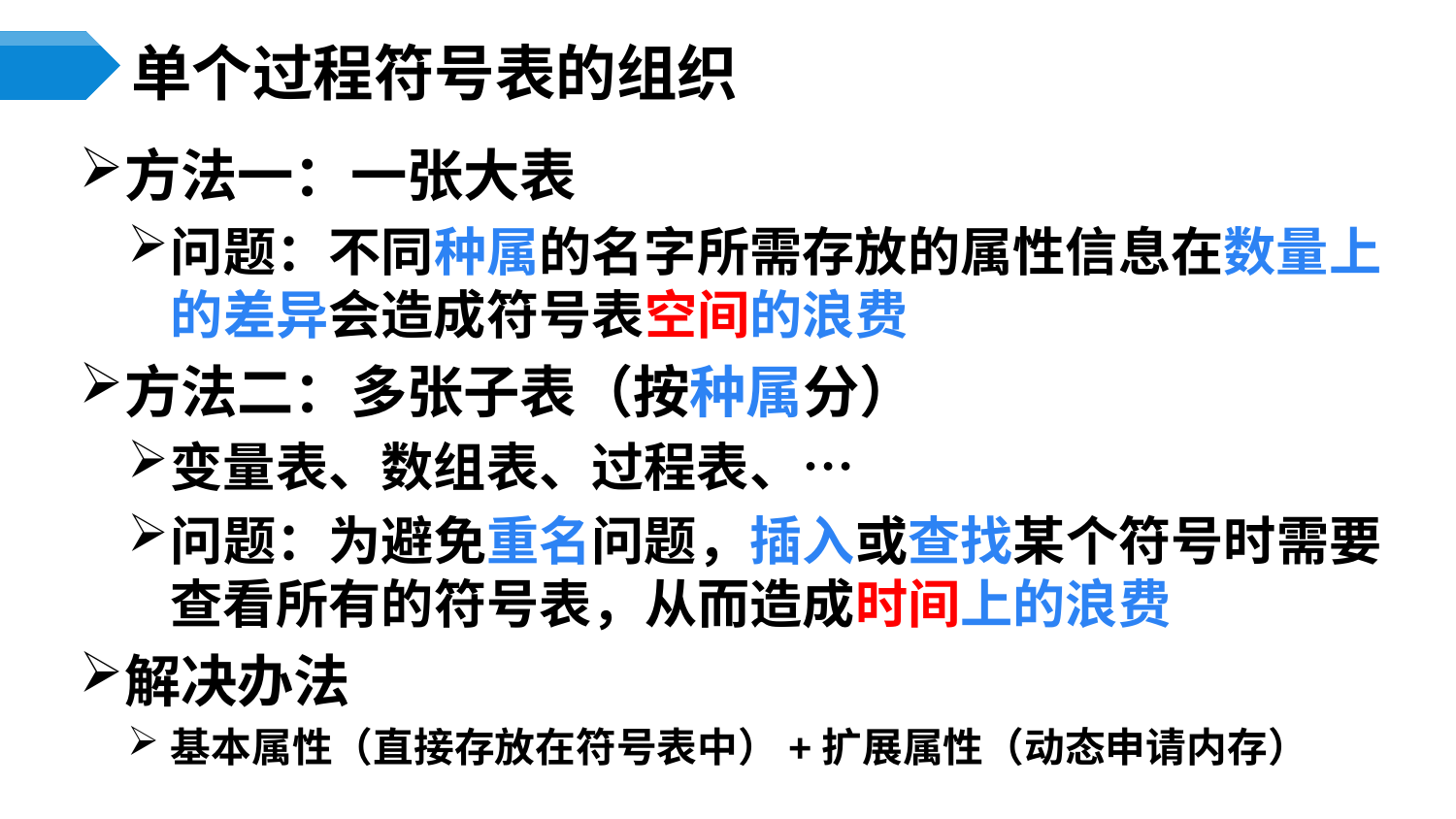

# 单个过程符号表的组织
方法一：一张大表
问题：不同种属的名字所需存放的属性信息在数量上的差异会造成符号表空间的浪费
方法二：多张子表（按种属分）
变量表、数组表、过程表、…
问题：为避免重名问题，插入或查找某个符号时需要查看所有的符号表，从而造成时间上的浪费
解决办法
基本属性（直接存放在符号表中）+扩展属性（动态申请内存）